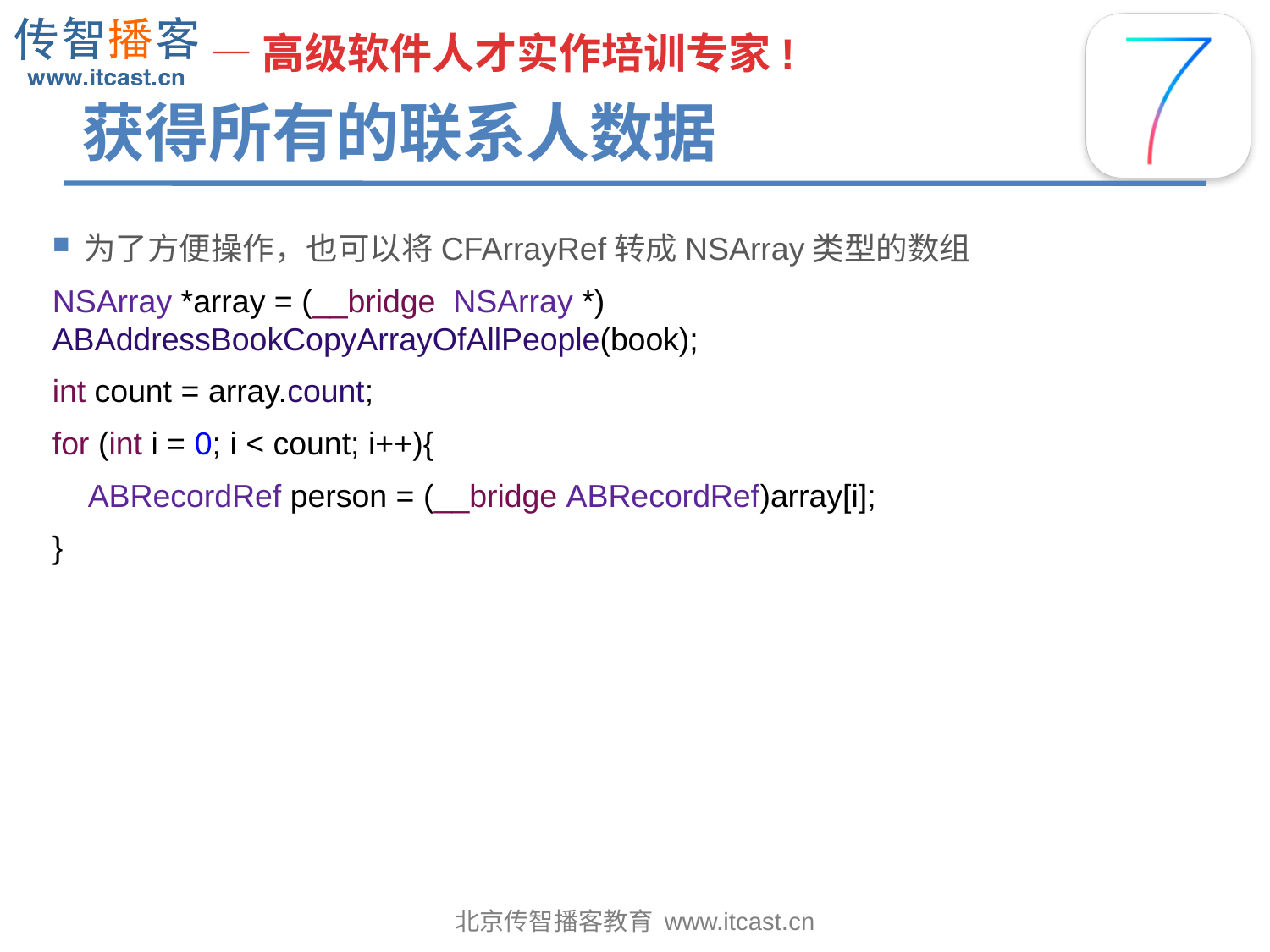

# 获得所有的联系人数据
为了方便操作，也可以将CFArrayRef转成NSArray类型的数组
NSArray *array = (__bridge  NSArray *) ABAddressBookCopyArrayOfAllPeople(book);
int count = array.count;
for (int i = 0; i < count; i++){
    ABRecordRef person = (__bridge ABRecordRef)array[i];
}